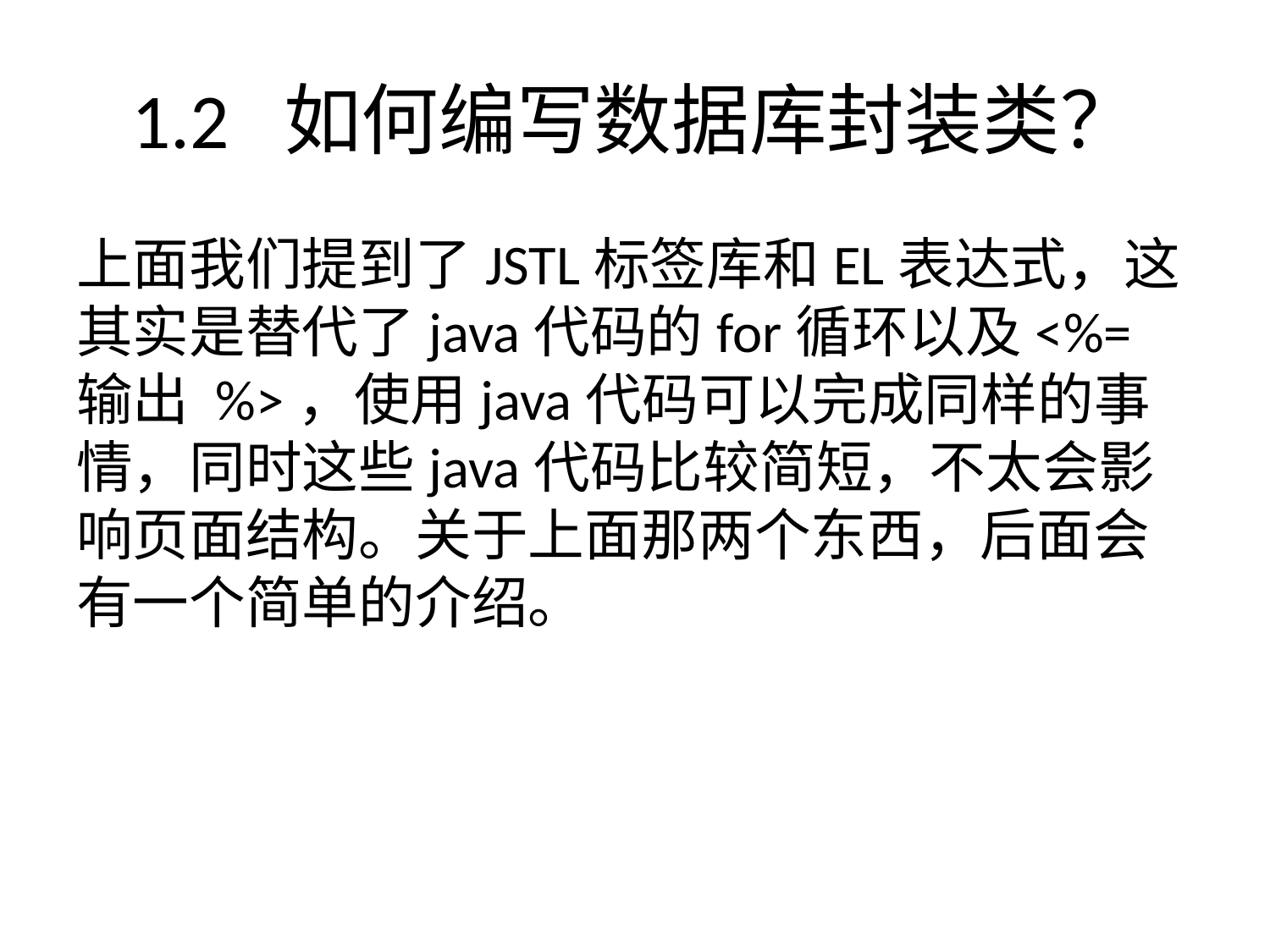

# 1.2  如何编写数据库封装类？
上面我们提到了JSTL标签库和EL表达式，这其实是替代了java代码的for循环以及<%=输出 %>，使用java代码可以完成同样的事情，同时这些java代码比较简短，不太会影响页面结构。关于上面那两个东西，后面会有一个简单的介绍。